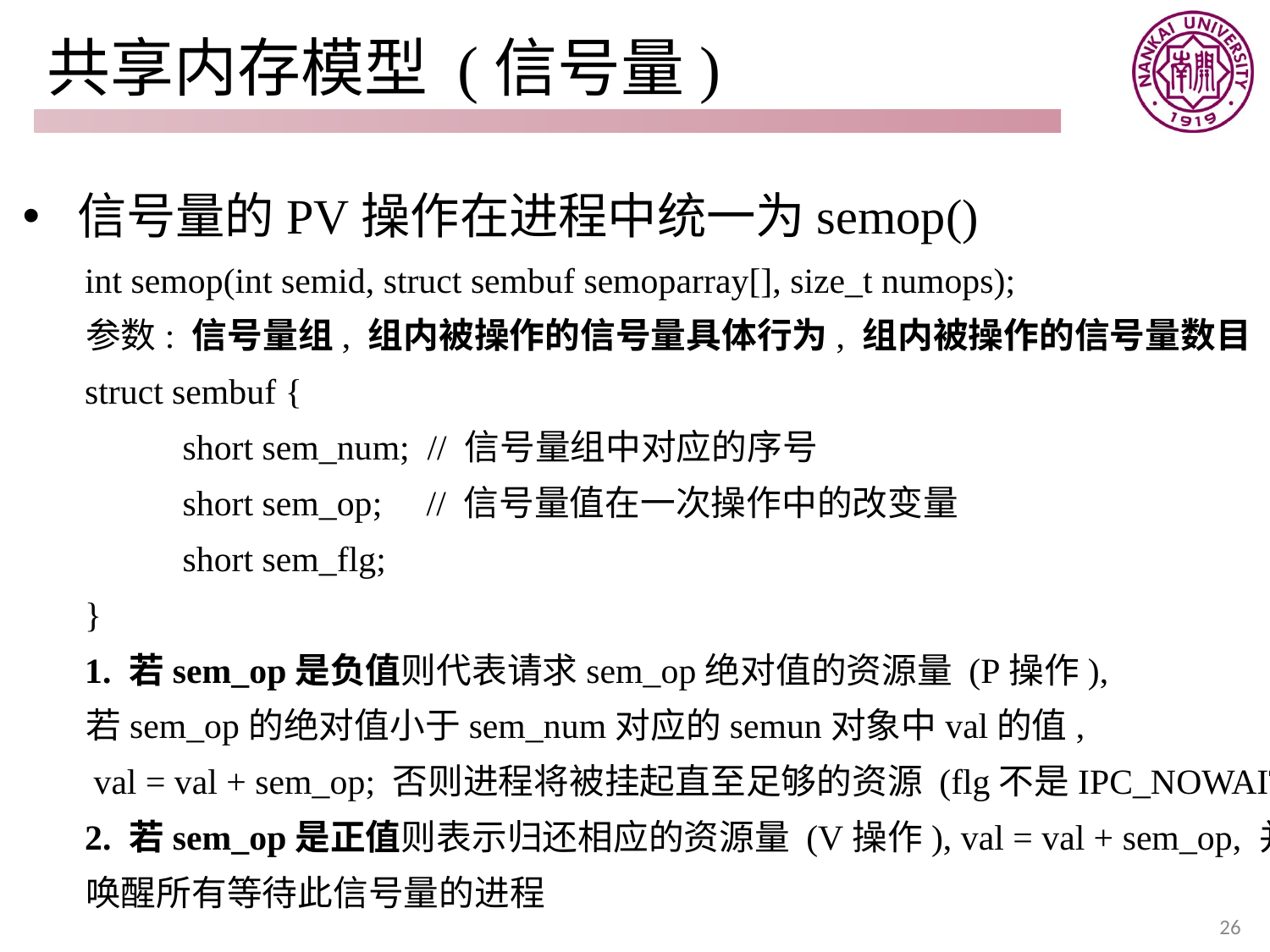

# 共享内存模型 (信号量)
 信号量的PV操作在进程中统一为semop()
       int semop(int semid, struct sembuf semoparray[], size_t numops);
       参数: 信号量组, 组内被操作的信号量具体行为, 组内被操作的信号量数目
       struct sembuf {
                  short sem_num;  // 信号量组中对应的序号
                  short sem_op;     // 信号量值在一次操作中的改变量
                  short sem_flg;
       }
       1. 若sem_op是负值则代表请求sem_op绝对值的资源量 (P操作),
       若sem_op的绝对值小于sem_num对应的semun对象中val的值,
        val = val + sem_op; 否则进程将被挂起直至足够的资源 (flg不是IPC_NOWAIT)
       2. 若sem_op是正值则表示归还相应的资源量 (V操作), val = val + sem_op, 并
       唤醒所有等待此信号量的进程
26